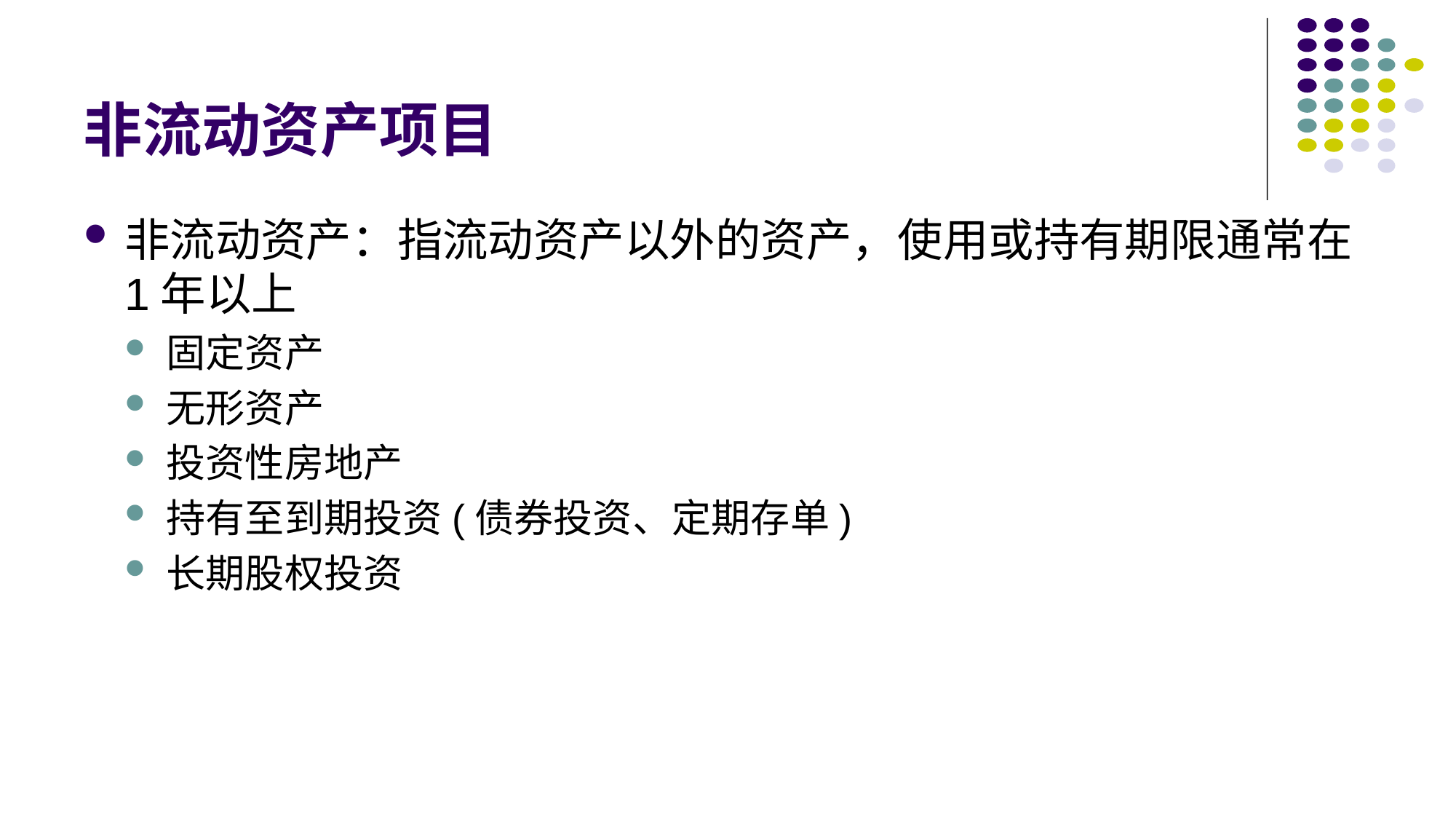

# 非流动资产项目
非流动资产：指流动资产以外的资产，使用或持有期限通常在1年以上
固定资产
无形资产
投资性房地产
持有至到期投资(债券投资、定期存单)
长期股权投资